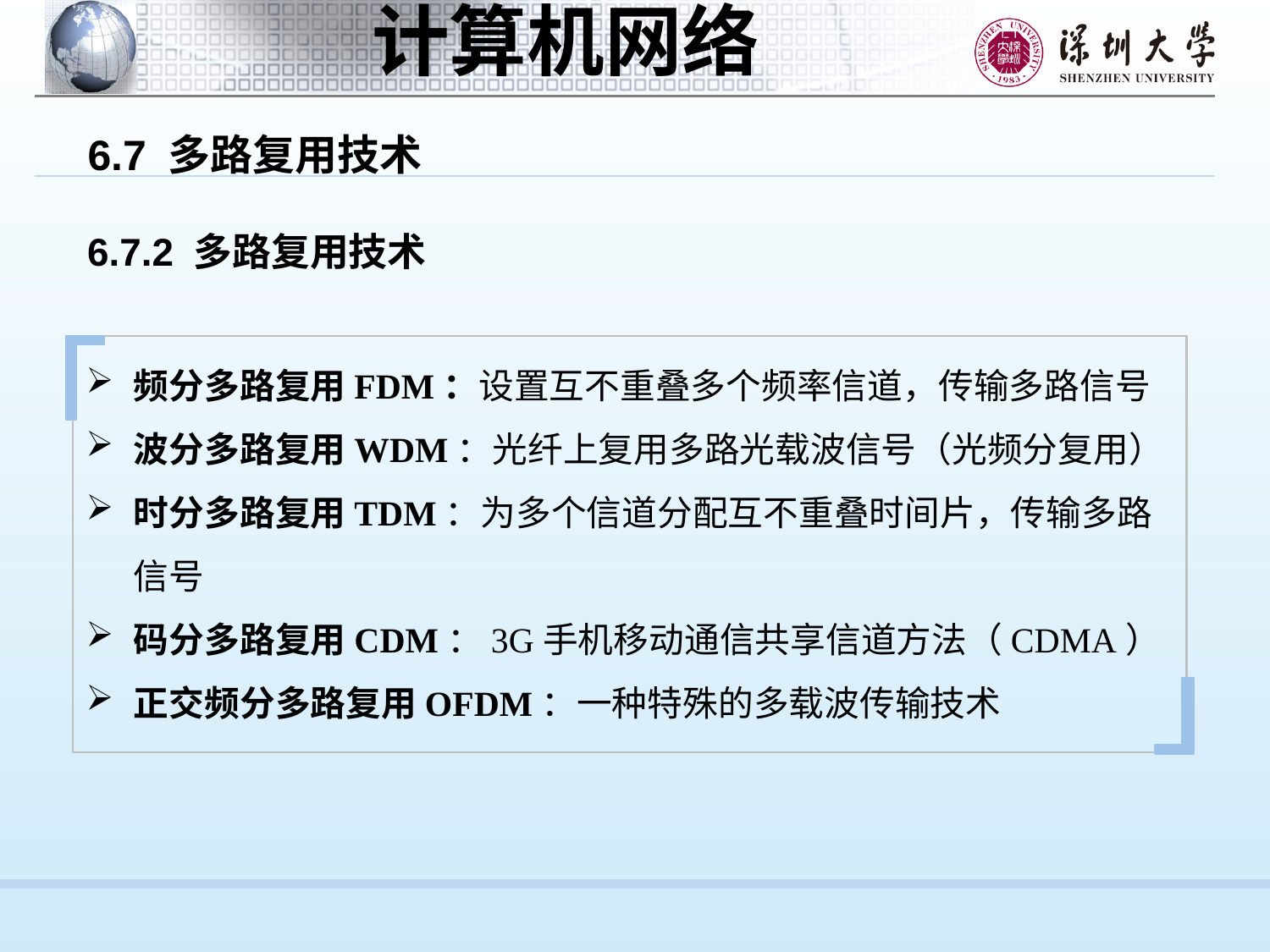

6.7 多路复用技术
6.7.2 多路复用技术
频分多路复用FDM：设置互不重叠多个频率信道，传输多路信号
波分多路复用WDM：光纤上复用多路光载波信号（光频分复用）
时分多路复用TDM：为多个信道分配互不重叠时间片，传输多路信号
码分多路复用CDM：3G手机移动通信共享信道方法（CDMA）
正交频分多路复用OFDM：一种特殊的多载波传输技术